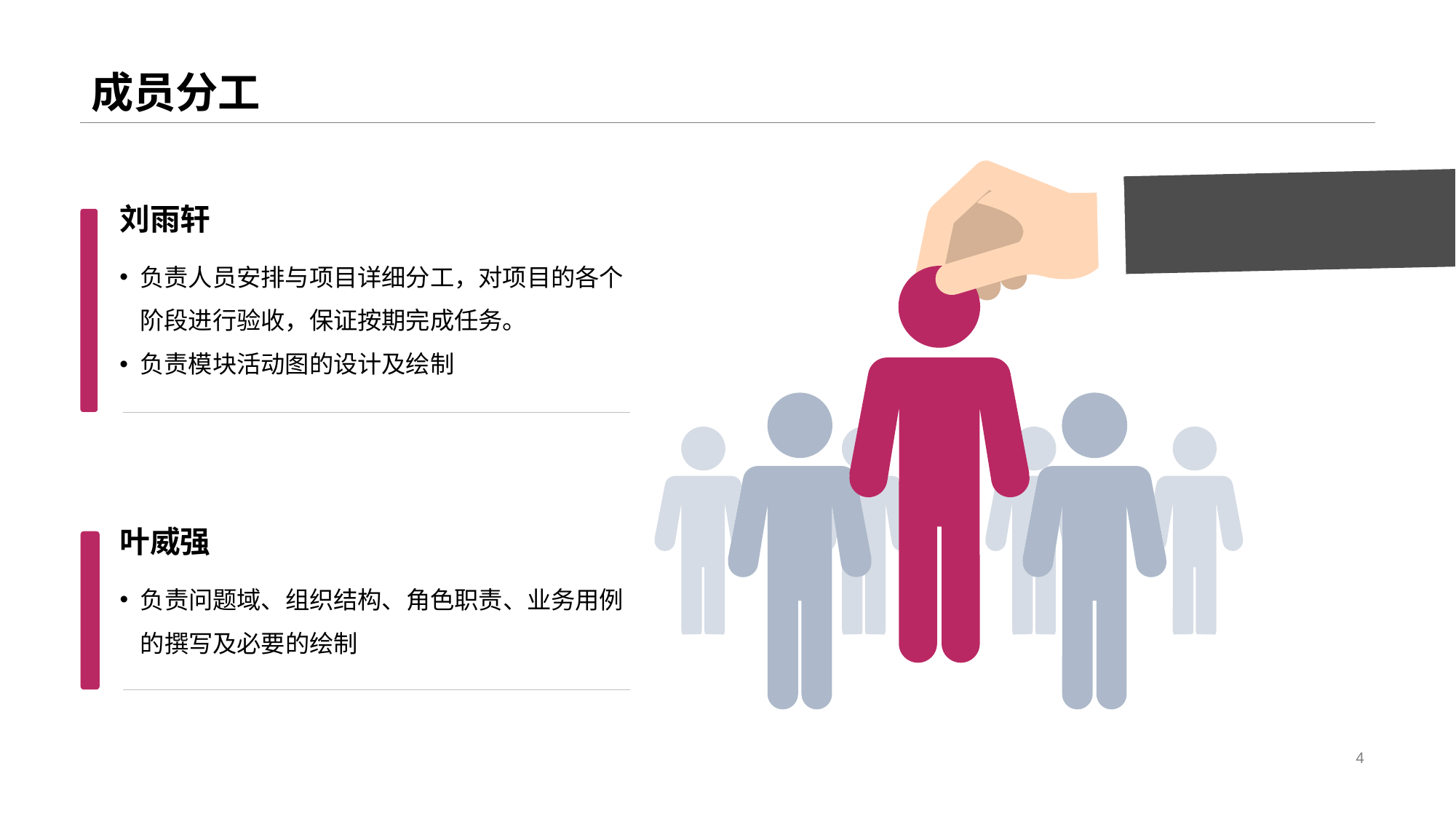

# 成员分工

刘雨轩

负责人员安排与项目详细分工，对项目的各个阶段进行验收，保证按期完成任务。
负责模块活动图的设计及绘制
叶威强

负责问题域、组织结构、角色职责、业务用例的撰写及必要的绘制
4